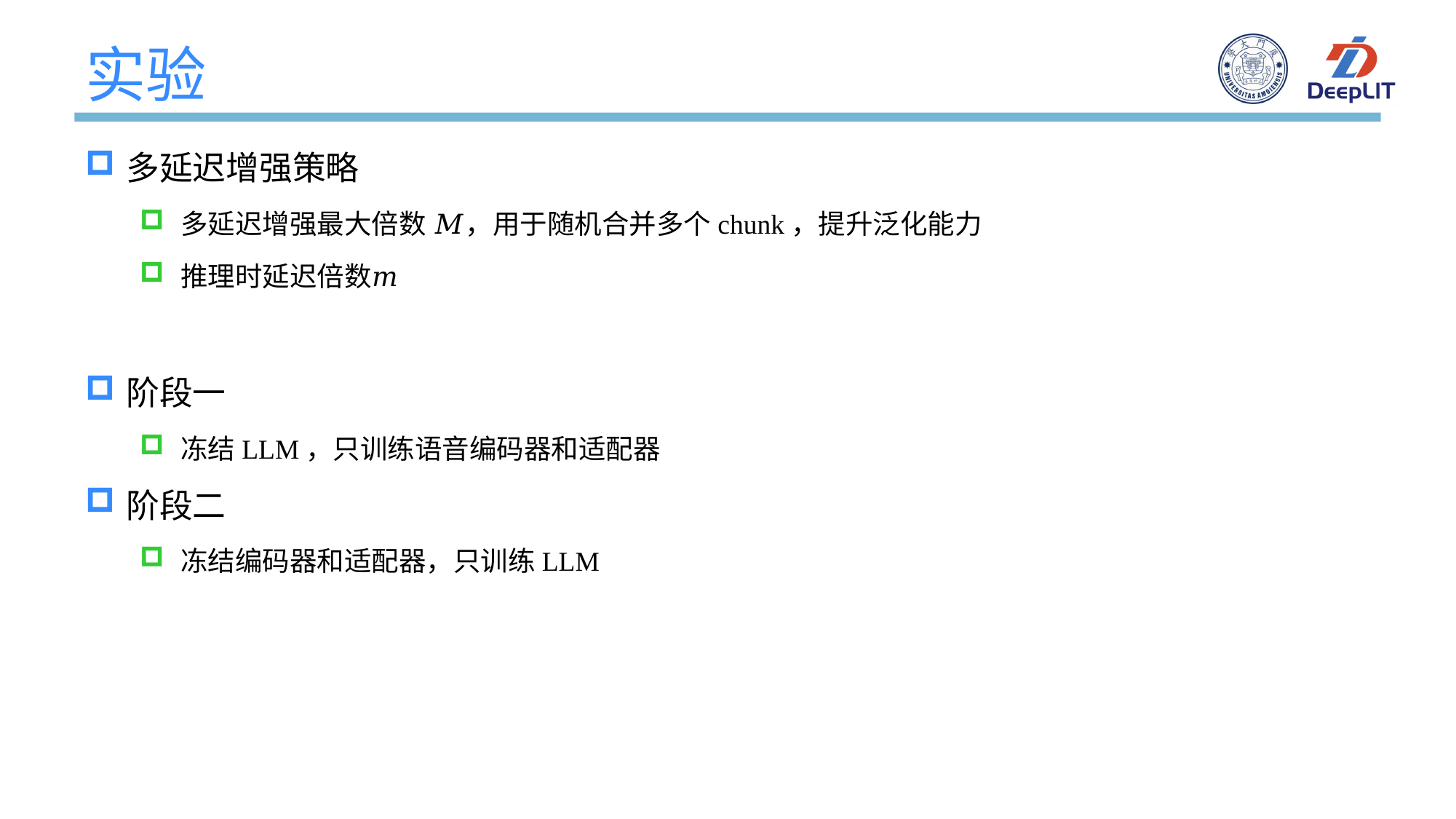

# 实验
多延迟增强策略
多延迟增强最大倍数 𝑀，用于随机合并多个chunk，提升泛化能力
推理时延迟倍数𝑚

阶段一
冻结LLM，只训练语音编码器和适配器
阶段二
冻结编码器和适配器，只训练LLM